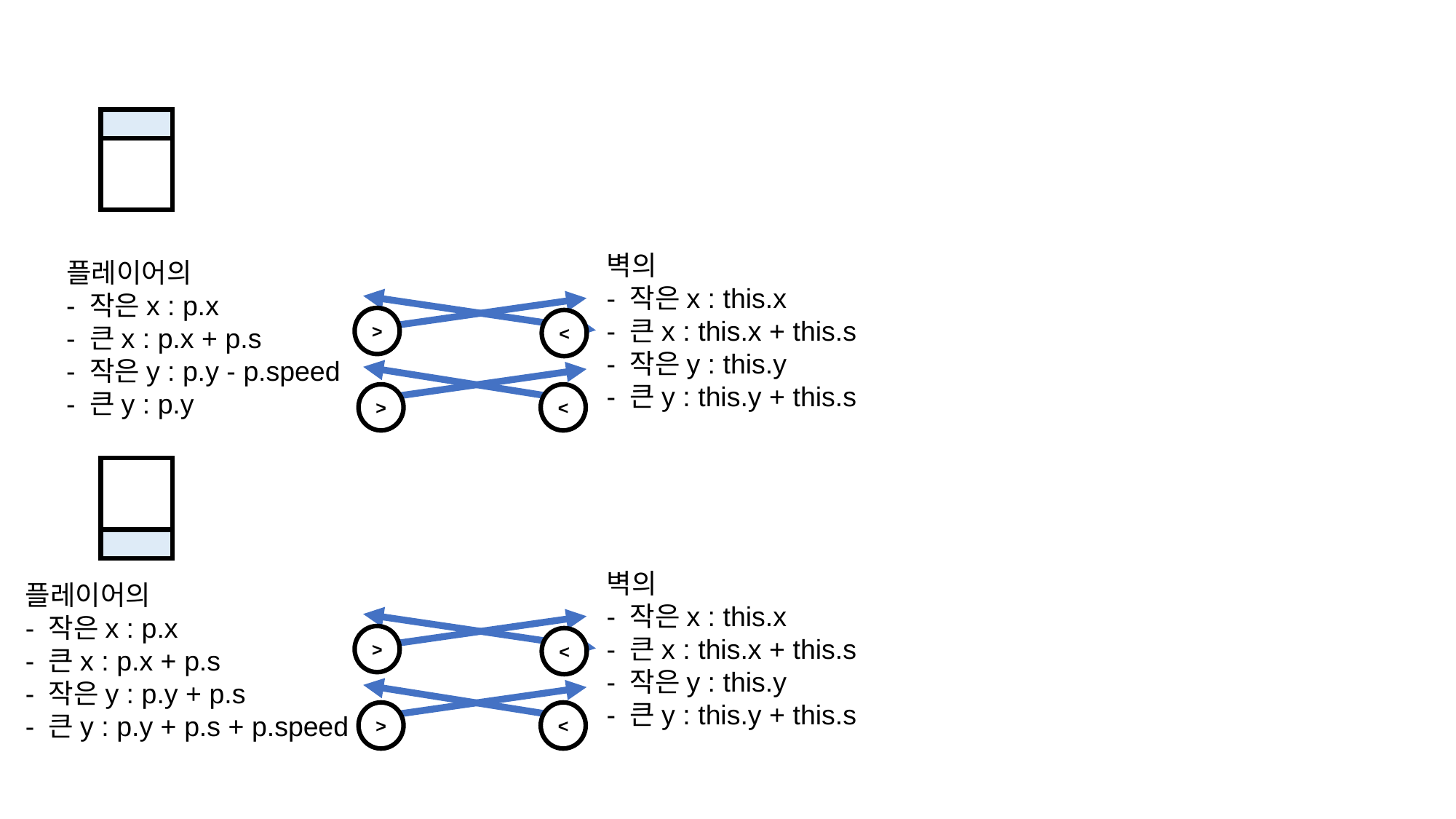

벽의
- 작은x : this.x
- 큰x : this.x + this.s
- 작은y : this.y
- 큰y : this.y + this.s
플레이어의
- 작은x : p.x
- 큰x : p.x + p.s
- 작은y : p.y - p.speed
- 큰y : p.y
>
<
<
>

벽의
- 작은x : this.x
- 큰x : this.x + this.s
- 작은y : this.y
- 큰y : this.y + this.s
플레이어의
- 작은x : p.x
- 큰x : p.x + p.s
- 작은y : p.y + p.s
- 큰y : p.y + p.s + p.speed
>
<
<
>